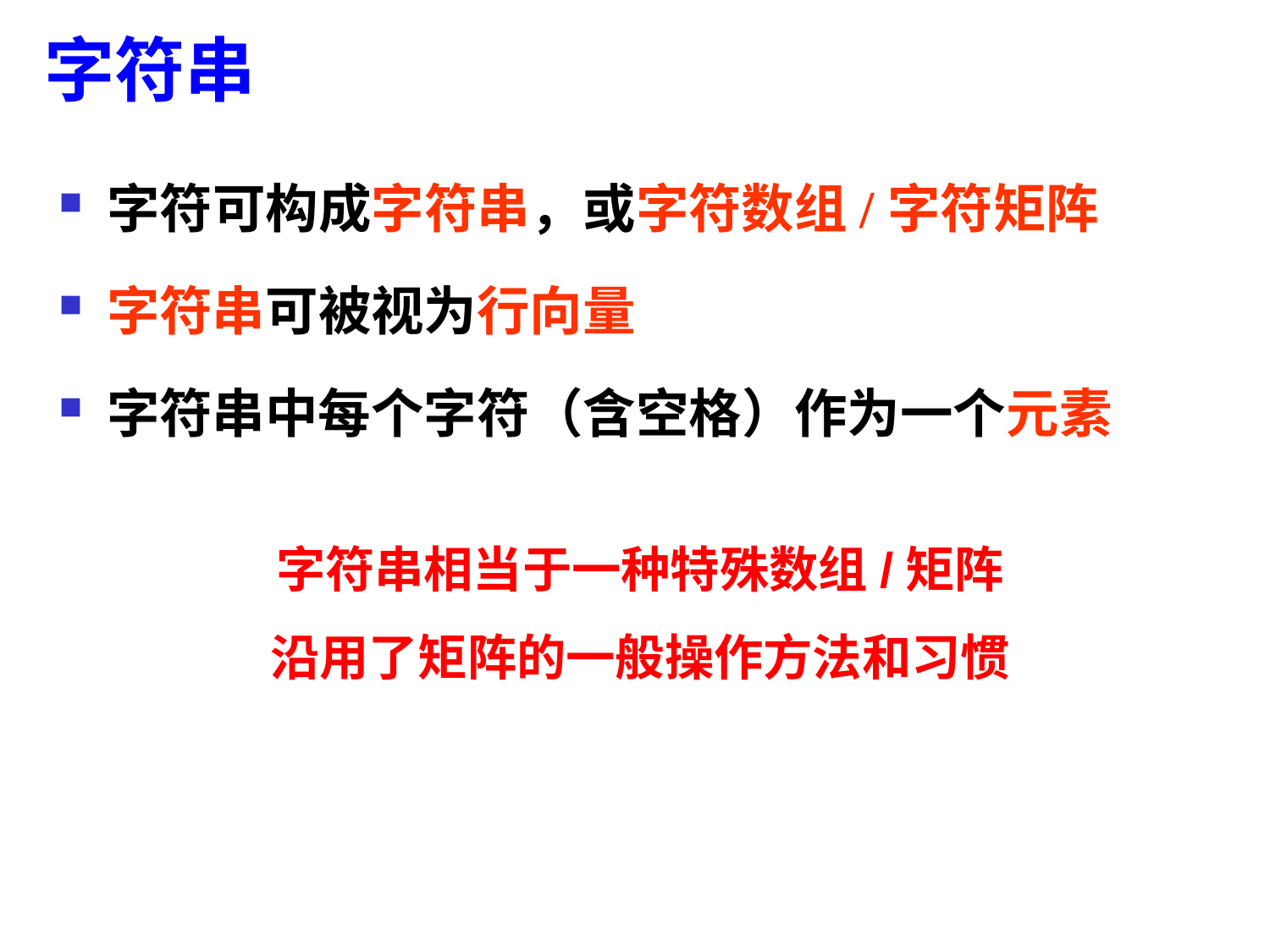

字符串
字符可构成字符串，或字符数组/字符矩阵
字符串可被视为行向量
字符串中每个字符（含空格）作为一个元素
字符串相当于一种特殊数组/矩阵
沿用了矩阵的一般操作方法和习惯
5